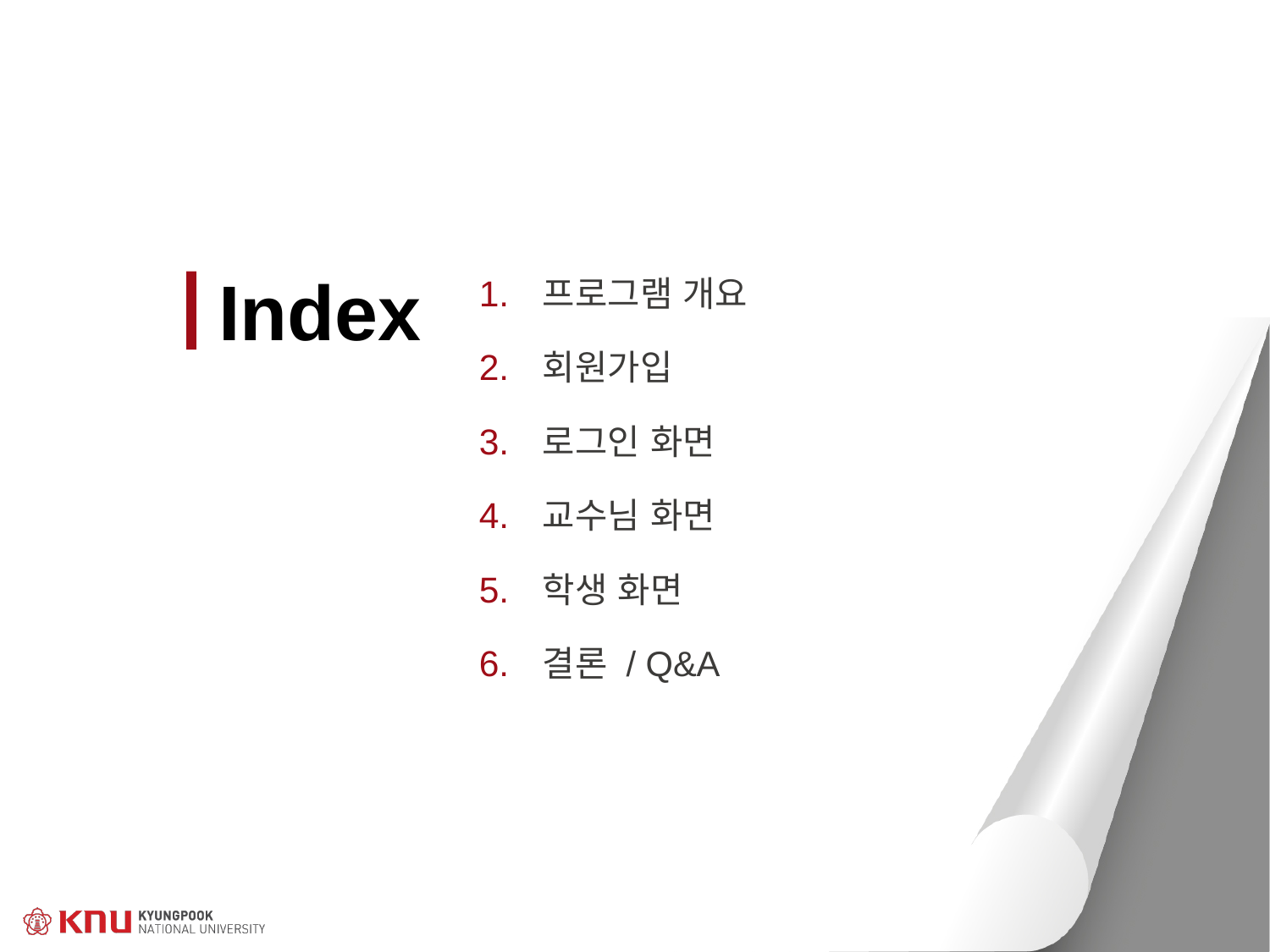

프로그램 개요
회원가입
로그인 화면
교수님 화면
학생 화면
결론 / Q&A
Index